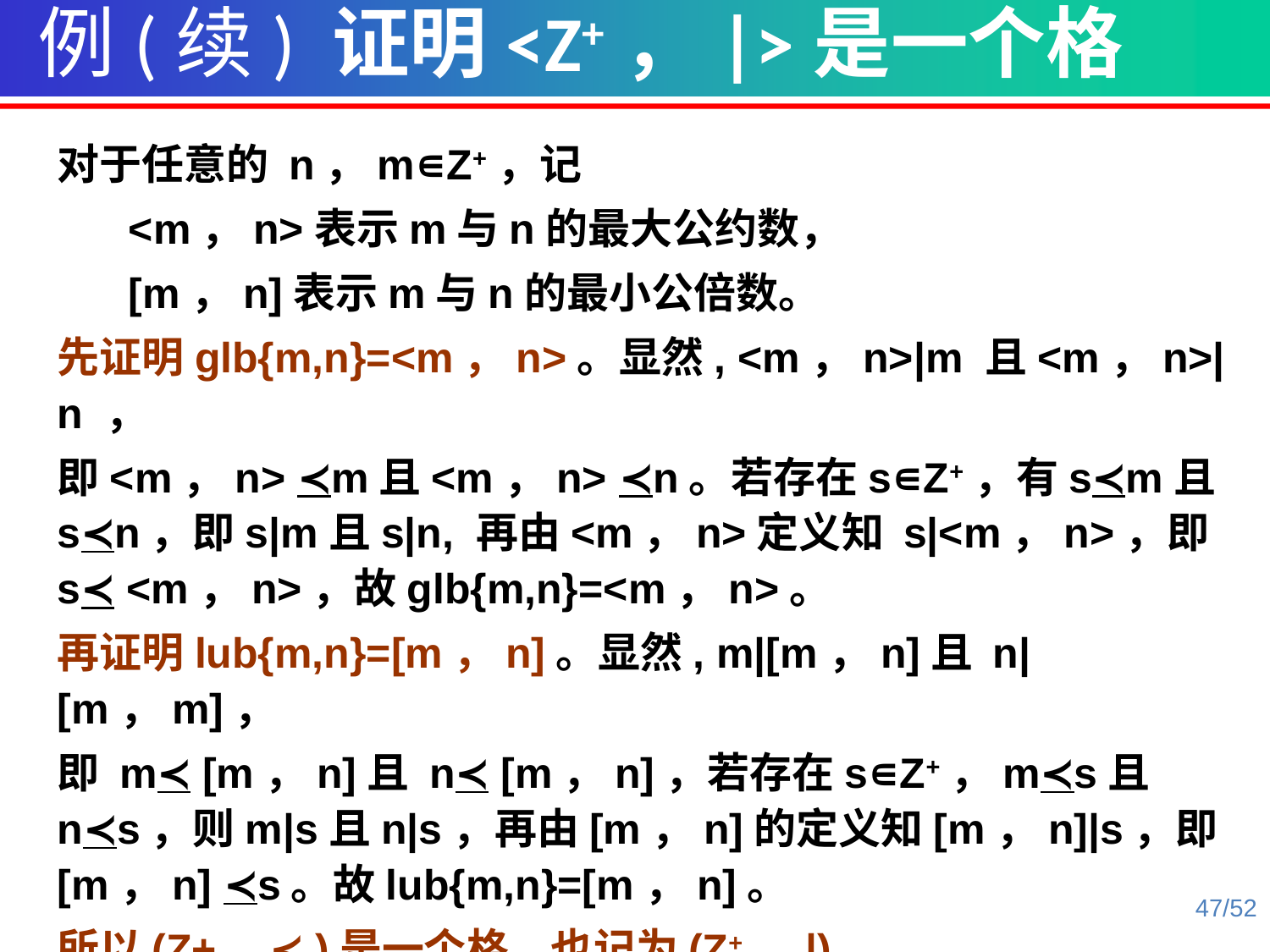

例(续) 证明<Z+，|>是一个格
对于任意的 n，m∊Z+，记
      <m，n>表示m与n的最大公约数，
      [m，n]表示m与n的最小公倍数。
先证明glb{m,n}=<m，n>。显然, <m，n>|m 且<m，n>|n ，
即<m，n> ≺m且<m，n> ≺n。若存在s∊Z+，有s≺m且s≺n，即s|m且s|n, 再由<m，n>定义知 s|<m，n>，即s≺ <m，n>，故glb{m,n}=<m，n>。
再证明lub{m,n}=[m，n]。显然, m|[m，n]且 n|[m，m]，
即 m≺ [m，n]且 n≺ [m，n]，若存在s∊Z+，m≺s且n≺s，则m|s且n|s，再由[m，n]的定义知[m，n]|s，即[m，n] ≺s。故lub{m,n}=[m，n]。
所以(Z+，≺)是一个格，也记为(Z+，|)。
47/52